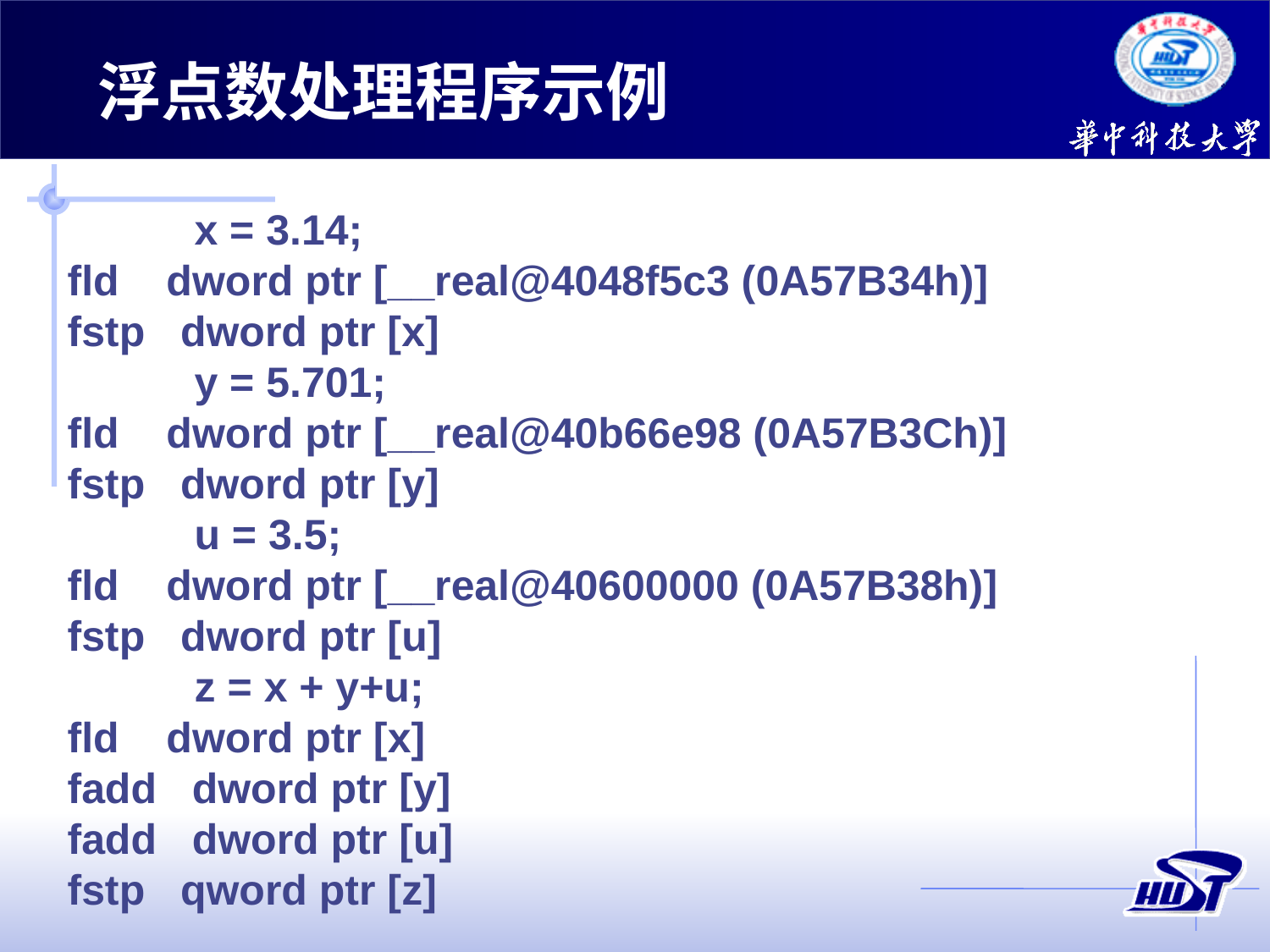

浮点数处理程序示例
	x = 3.14;
fld    dword ptr [__real@4048f5c3 (0A57B34h)]
fstp   dword ptr [x]
	y = 5.701;
fld    dword ptr [__real@40b66e98 (0A57B3Ch)]
fstp   dword ptr [y]
	u = 3.5;
fld    dword ptr [__real@40600000 (0A57B38h)]
fstp   dword ptr [u]
	z = x + y+u;
fld    dword ptr [x]
fadd   dword ptr [y]
fadd   dword ptr [u]
fstp   qword ptr [z]